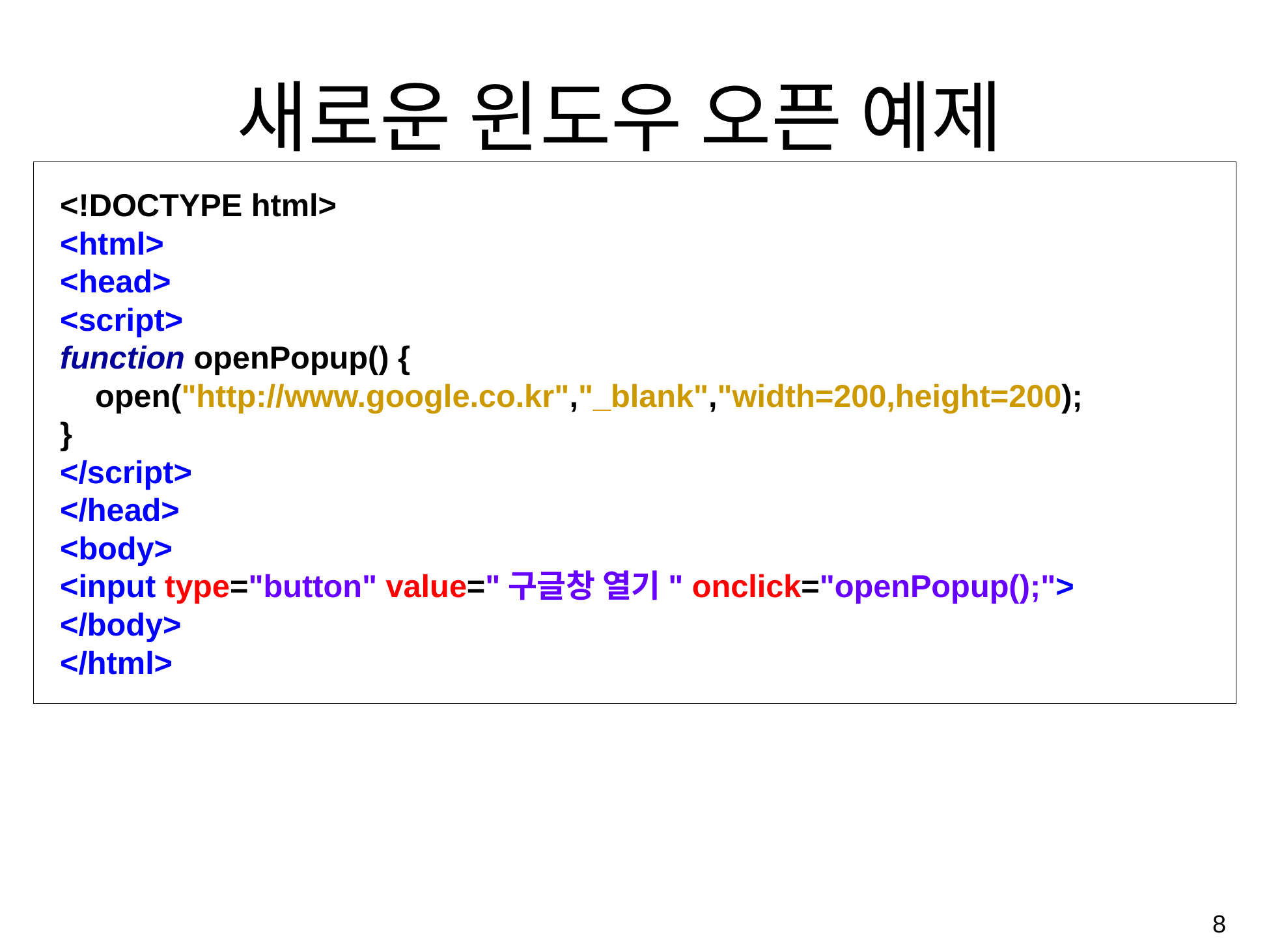

새로운 윈도우 오픈 예제
<!DOCTYPE html>
<html>
<head>
<script>
function openPopup() {
    open("http://www.google.co.kr","_blank","width=200,height=200);
}
</script>
</head>
<body>
<input type="button" value="구글창 열기" onclick="openPopup();">
</body>
</html>
8